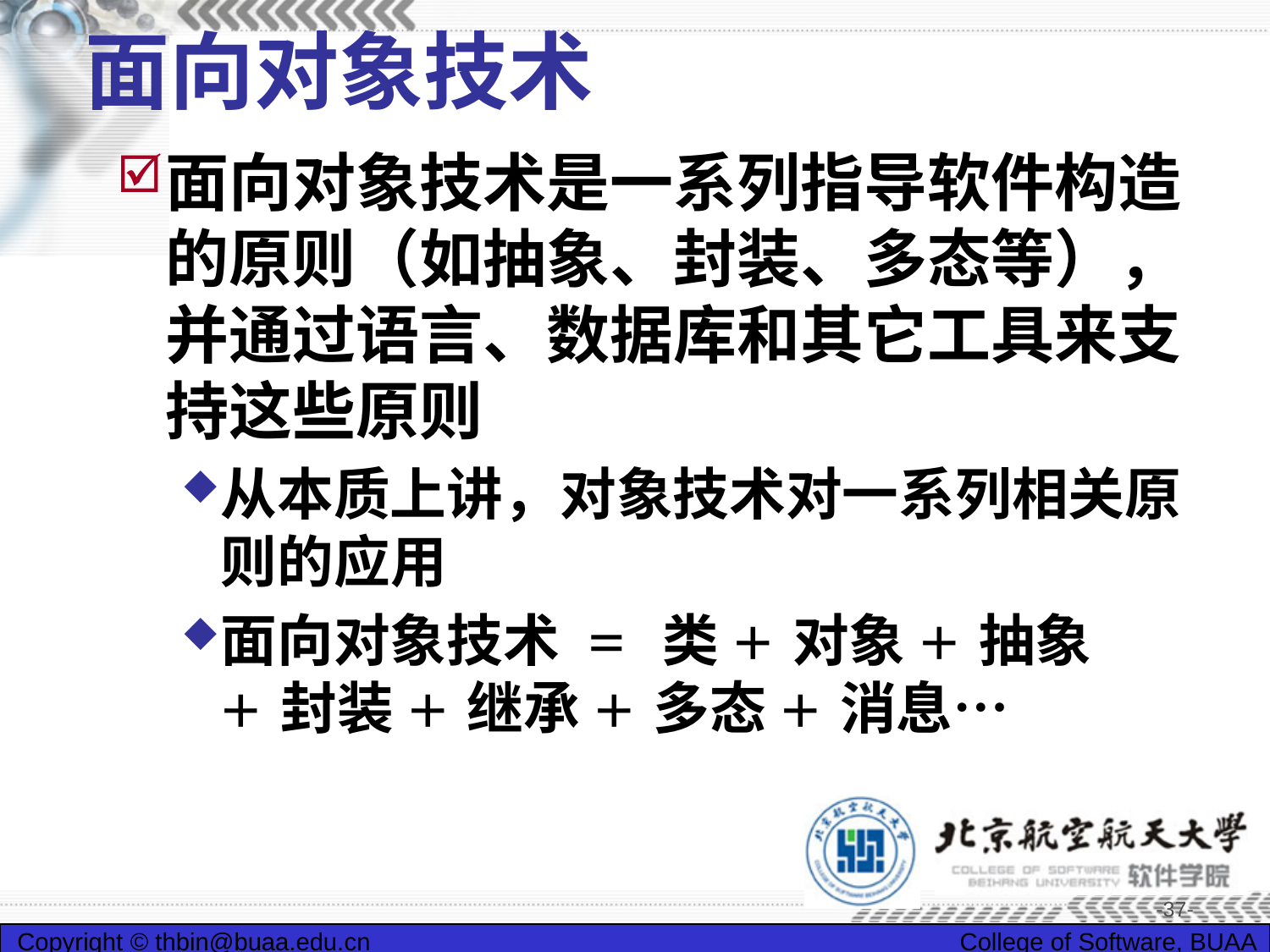

# 面向对象技术
面向对象技术是一系列指导软件构造的原则（如抽象、封装、多态等），并通过语言、数据库和其它工具来支持这些原则
从本质上讲，对象技术对一系列相关原则的应用
面向对象技术 = 类+对象+抽象+封装+继承+多态+消息…
-37-